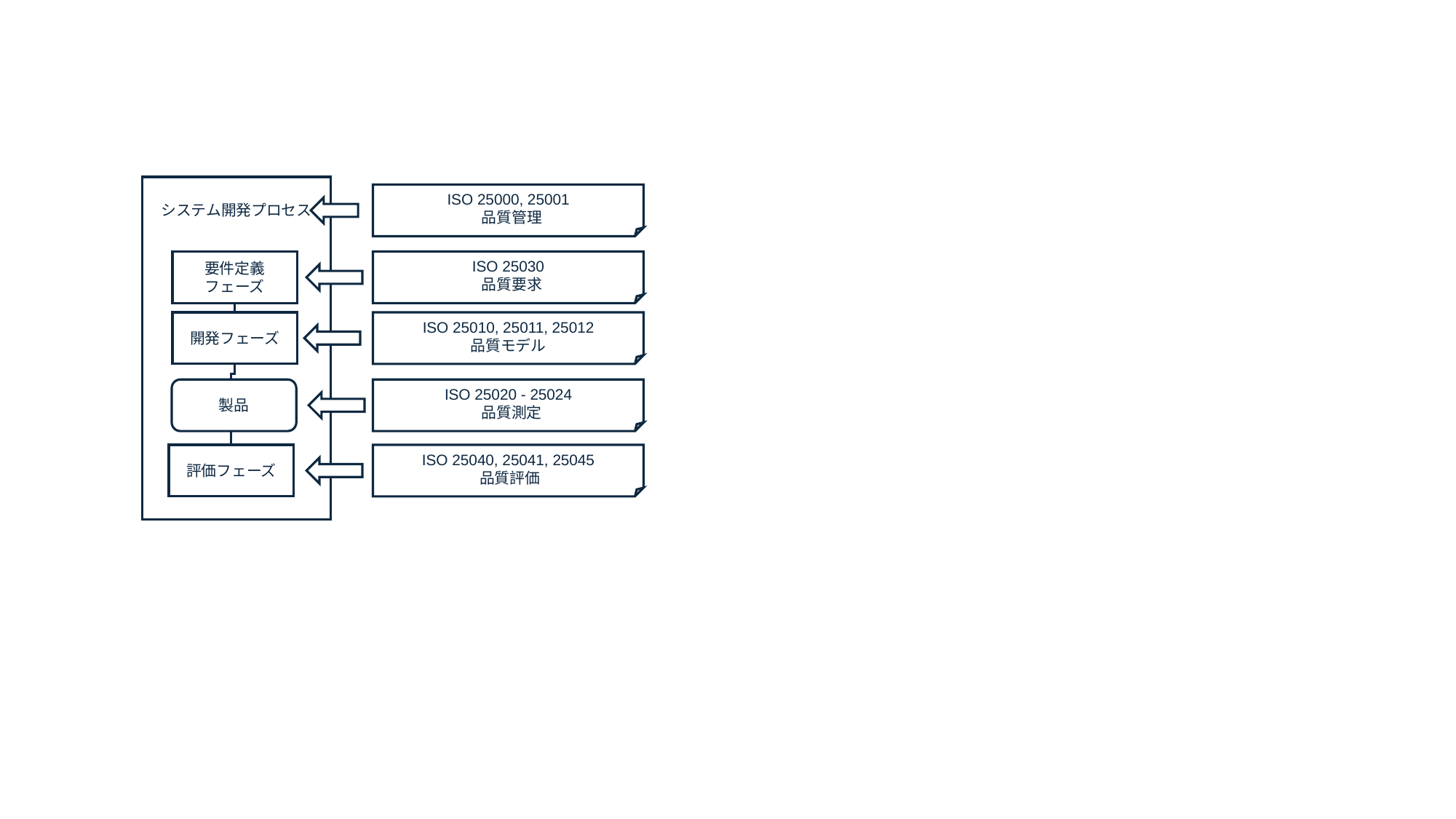

システム開発プロセス
ISO 25000, 25001
 品質管理

要件定義
フェーズ
ISO 25030
 品質要求

開発フェーズ
ISO 25010, 25011, 25012
品質モデル

製品
ISO 25020 - 25024
 品質測定

評価フェーズ
ISO 25040, 25041, 25045
 品質評価